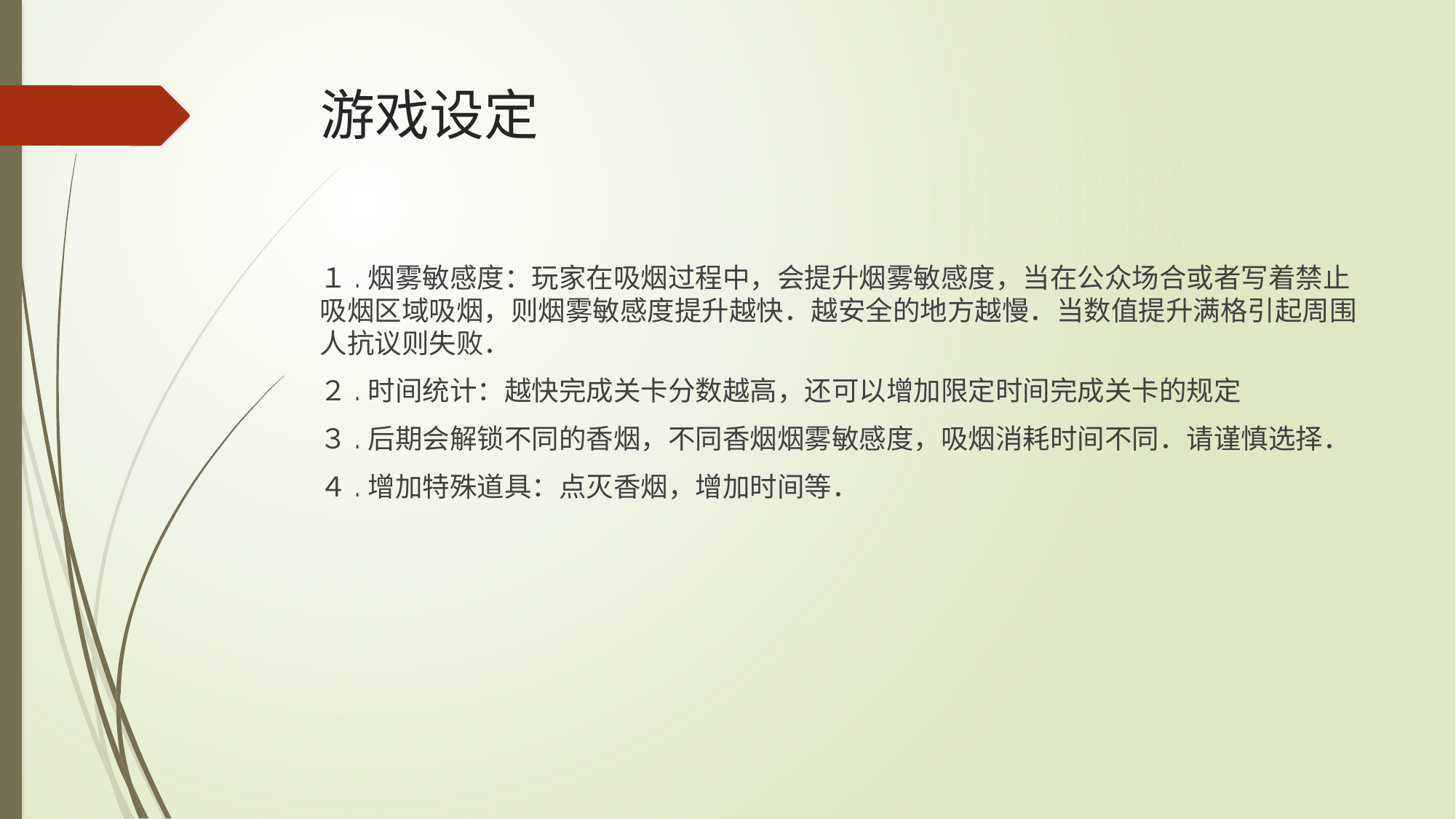

# 游戏设定
１.烟雾敏感度：玩家在吸烟过程中，会提升烟雾敏感度，当在公众场合或者写着禁止吸烟区域吸烟，则烟雾敏感度提升越快．越安全的地方越慢．当数值提升满格引起周围人抗议则失败．
２.时间统计：越快完成关卡分数越高，还可以增加限定时间完成关卡的规定
３.后期会解锁不同的香烟，不同香烟烟雾敏感度，吸烟消耗时间不同．请谨慎选择．
４.增加特殊道具：点灭香烟，增加时间等．